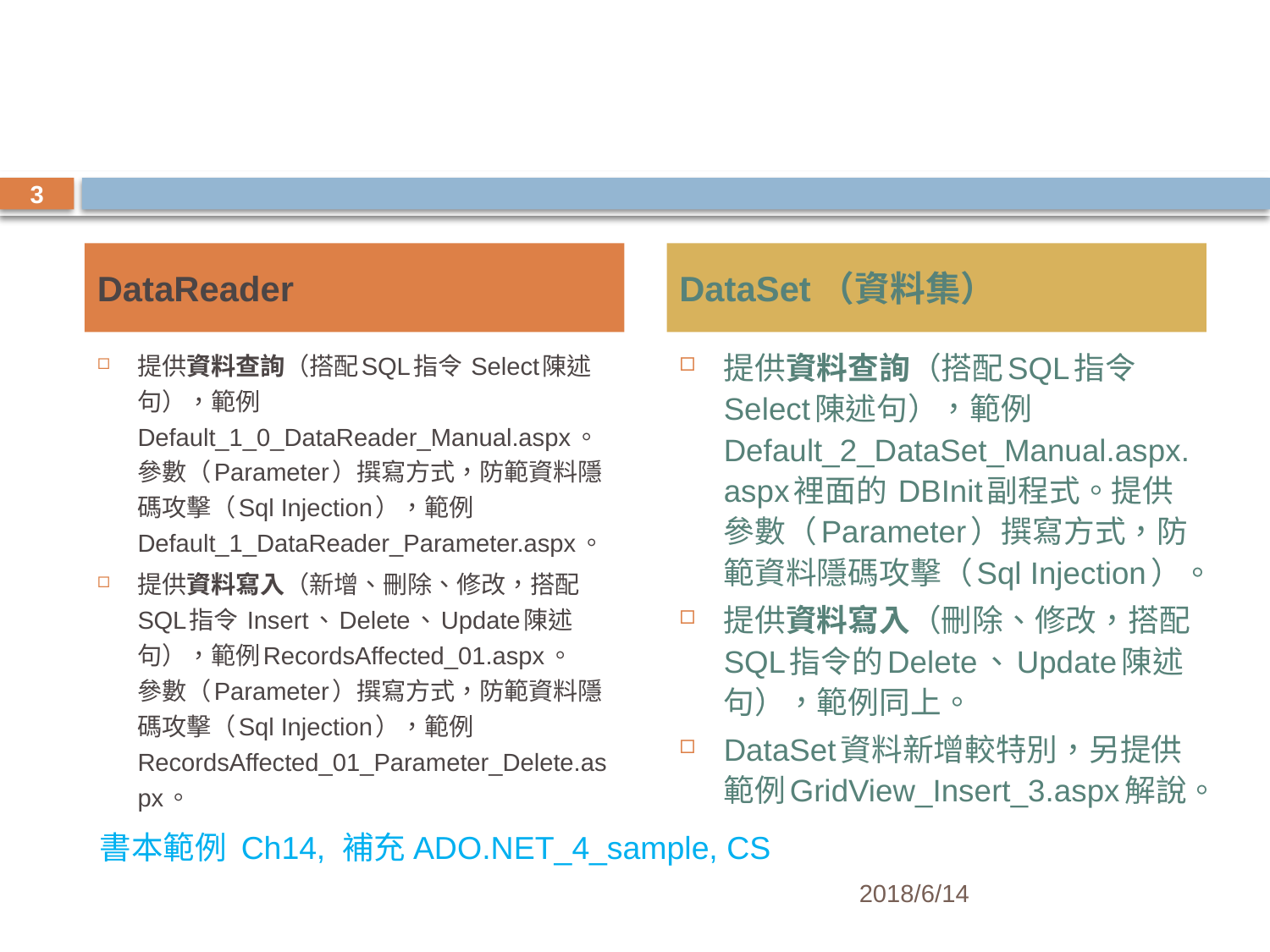

#
3
DataReader
DataSet（資料集）
提供資料查詢（搭配SQL指令 Select陳述句），範例Default_1_0_DataReader_Manual.aspx。
參數（Parameter）撰寫方式，防範資料隱碼攻擊（Sql Injection），範例Default_1_DataReader_Parameter.aspx。
提供資料寫入（新增、刪除、修改，搭配SQL指令 Insert、Delete、Update陳述句），範例RecordsAffected_01.aspx。
參數（Parameter）撰寫方式，防範資料隱碼攻擊（Sql Injection），範例RecordsAffected_01_Parameter_Delete.aspx。

提供資料查詢（搭配SQL指令 Select陳述句），範例Default_2_DataSet_Manual.aspx.aspx裡面的 DBInit副程式。提供參數（Parameter）撰寫方式，防範資料隱碼攻擊（Sql Injection）。
提供資料寫入（刪除、修改，搭配SQL指令的Delete、Update陳述句），範例同上。
DataSet資料新增較特別，另提供範例GridView_Insert_3.aspx解說。

書本範例 Ch14, 補充ADO.NET_4_sample, CS
2018/6/14